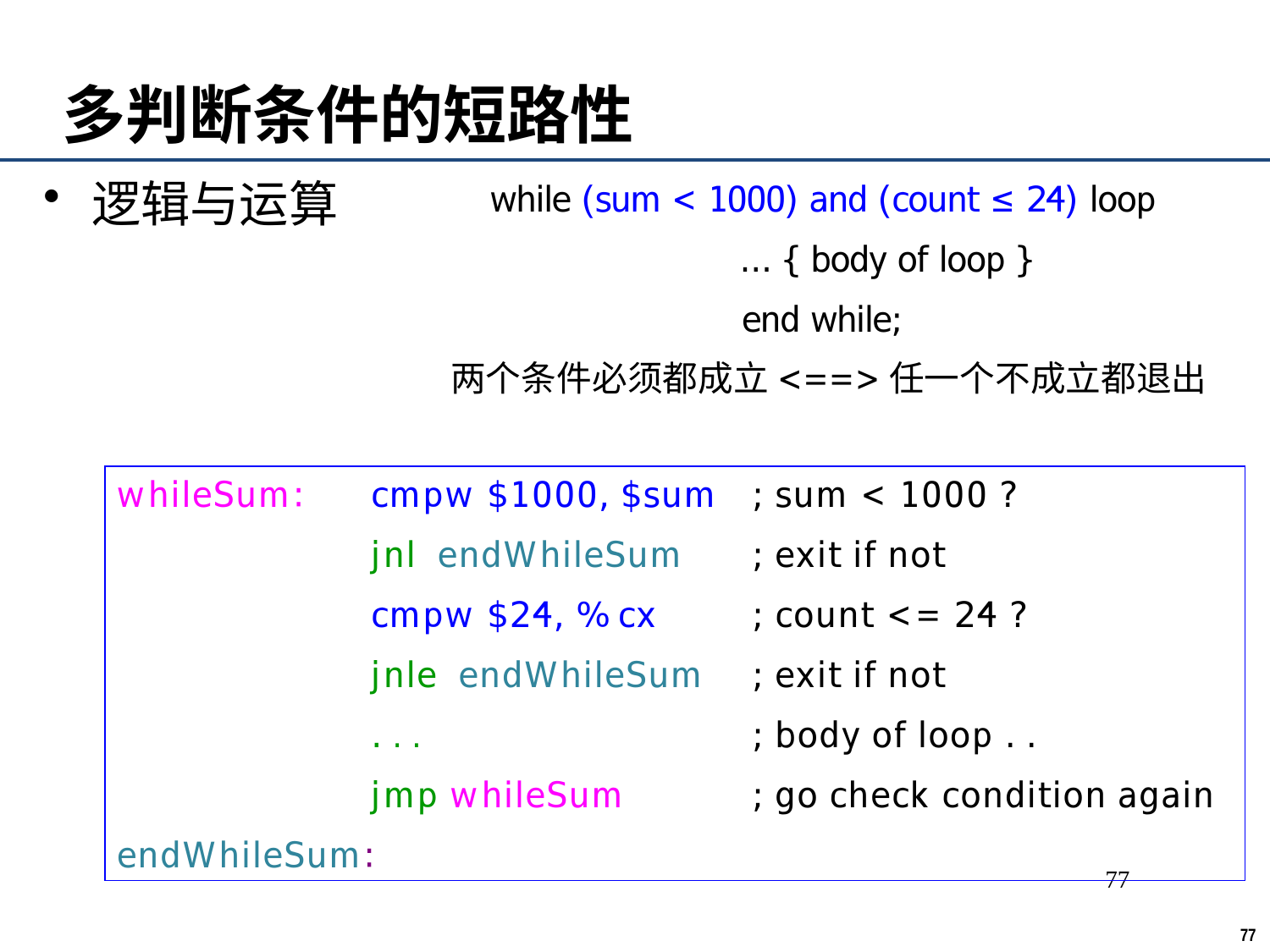

# 多判断条件的短路性
逻辑与运算

while (sum < 1000) and (count ≤ 24) loop
	... { body of loop }
end while;
两个条件必须都成立<==>任一个不成立都退出
whileSum:  	cmpw $1000, $sum 	; sum < 1000 ?
		jnl  endWhileSum 	; exit if not
		cmpw $24, %cx 	; count <= 24 ?
		jnle  endWhileSum 	; exit if not
		. . . 			; body of loop . .
		jmp whileSum 	; go check condition again
endWhileSum:
77